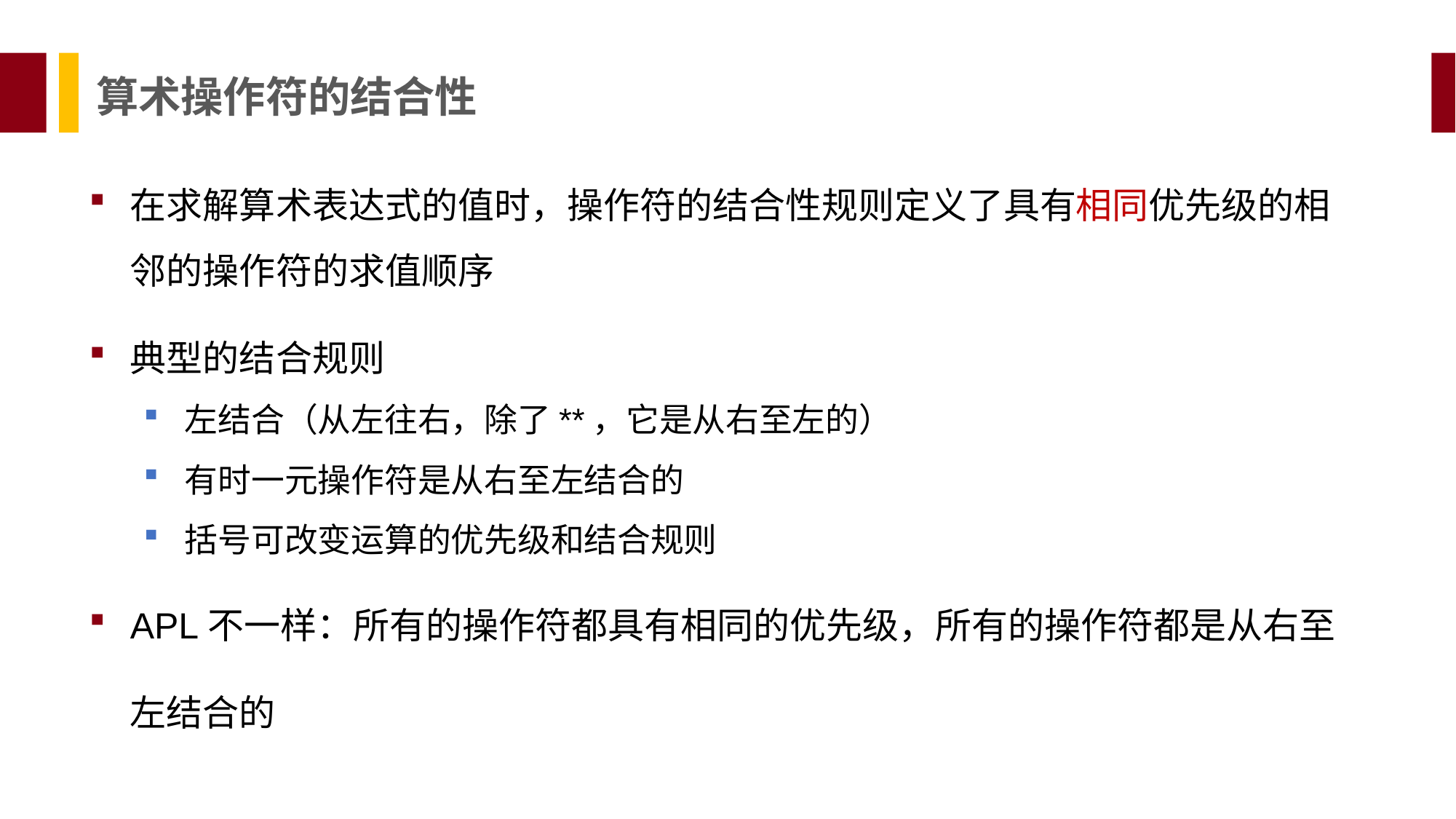

算术操作符的结合性
在求解算术表达式的值时，操作符的结合性规则定义了具有相同优先级的相邻的操作符的求值顺序
典型的结合规则
左结合（从左往右，除了**，它是从右至左的）
有时一元操作符是从右至左结合的
括号可改变运算的优先级和结合规则
APL不一样：所有的操作符都具有相同的优先级，所有的操作符都是从右至左结合的